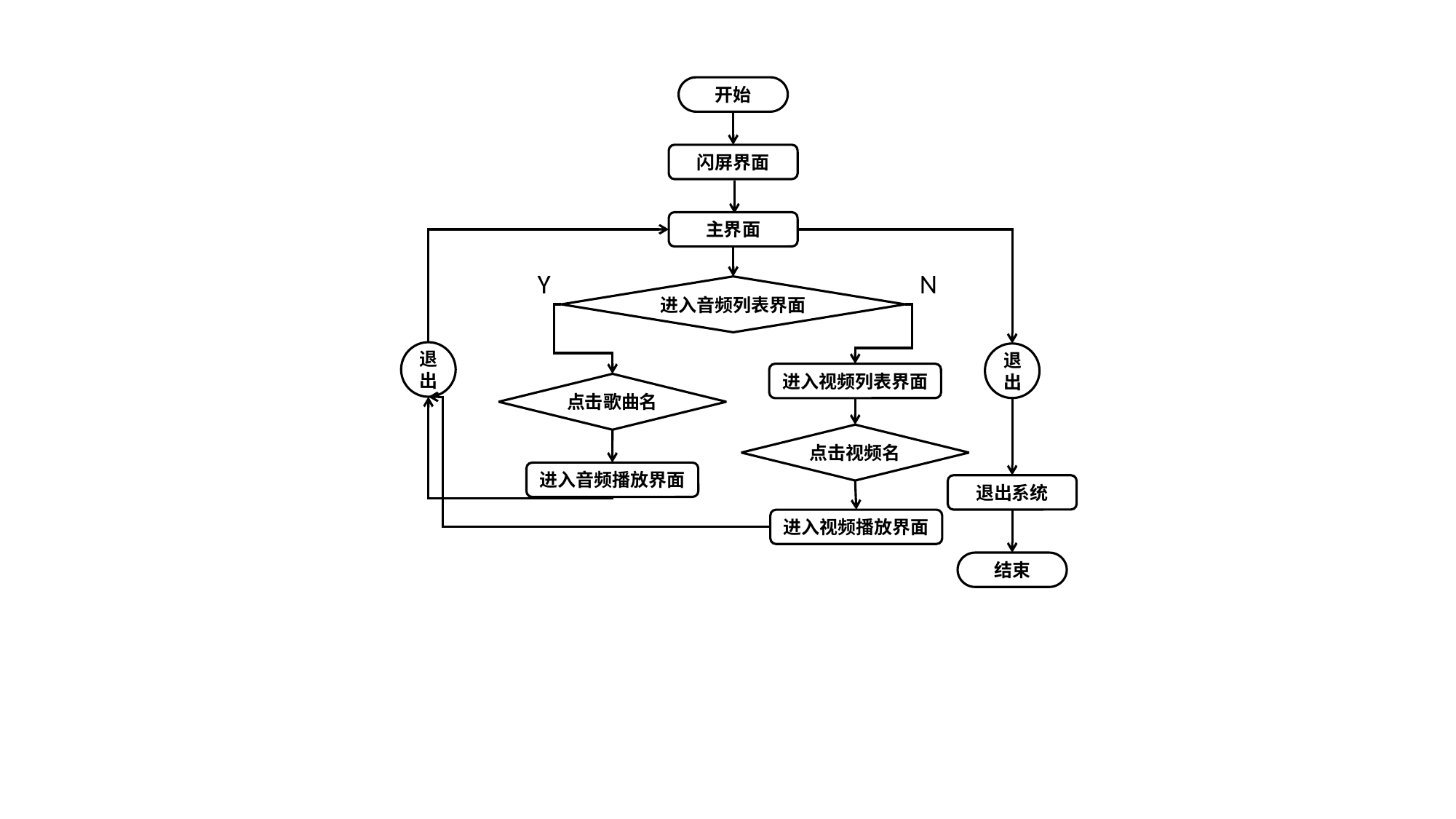

开始
闪屏界面
主界面
Y
N
进入音频列表界面
退出
退出
进入视频列表界面
点击歌曲名
点击视频名
进入音频播放界面
退出系统
进入视频播放界面
结束